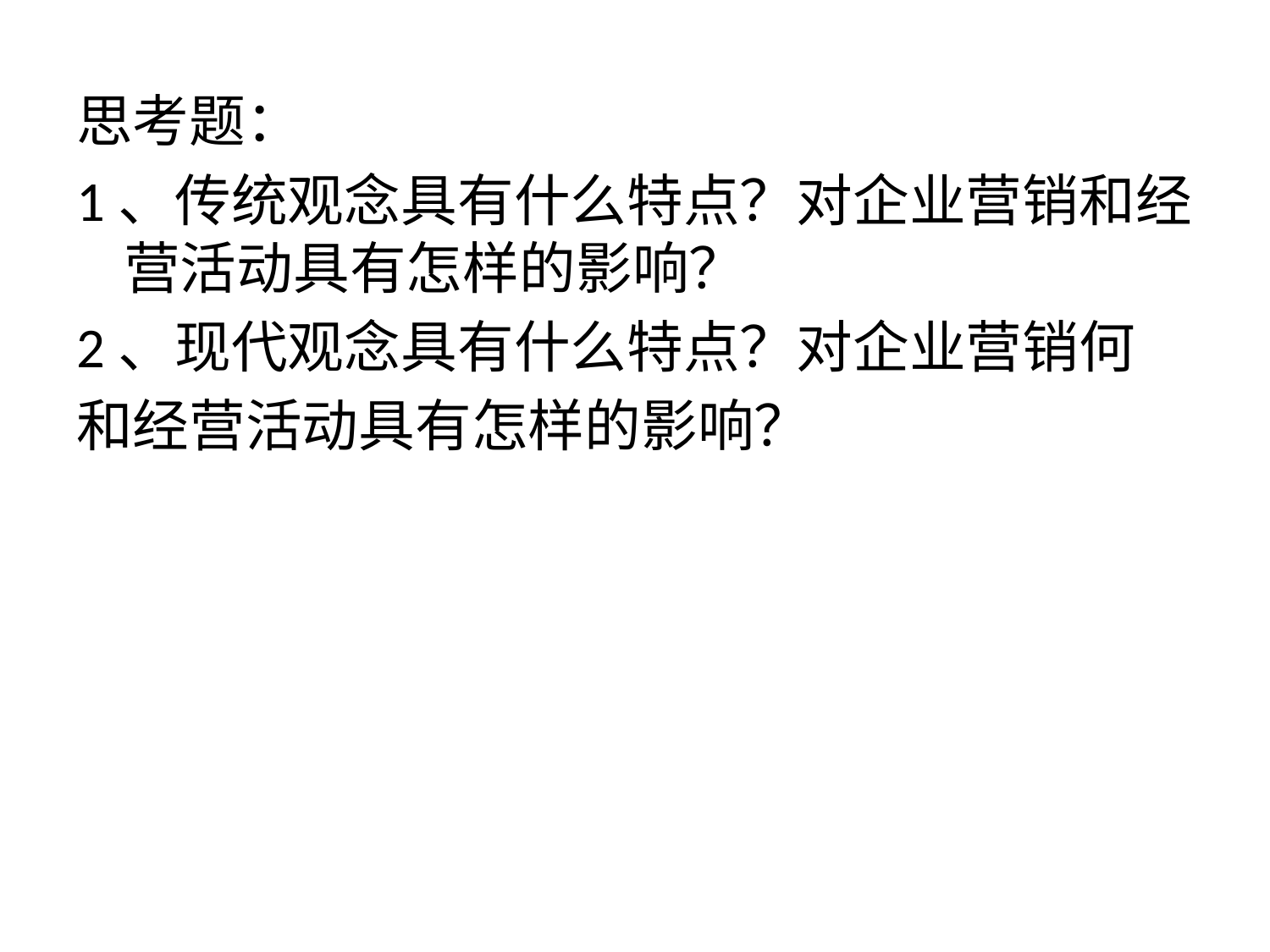

思考题：
1、传统观念具有什么特点？对企业营销和经营活动具有怎样的影响？
2、现代观念具有什么特点？对企业营销何
和经营活动具有怎样的影响？